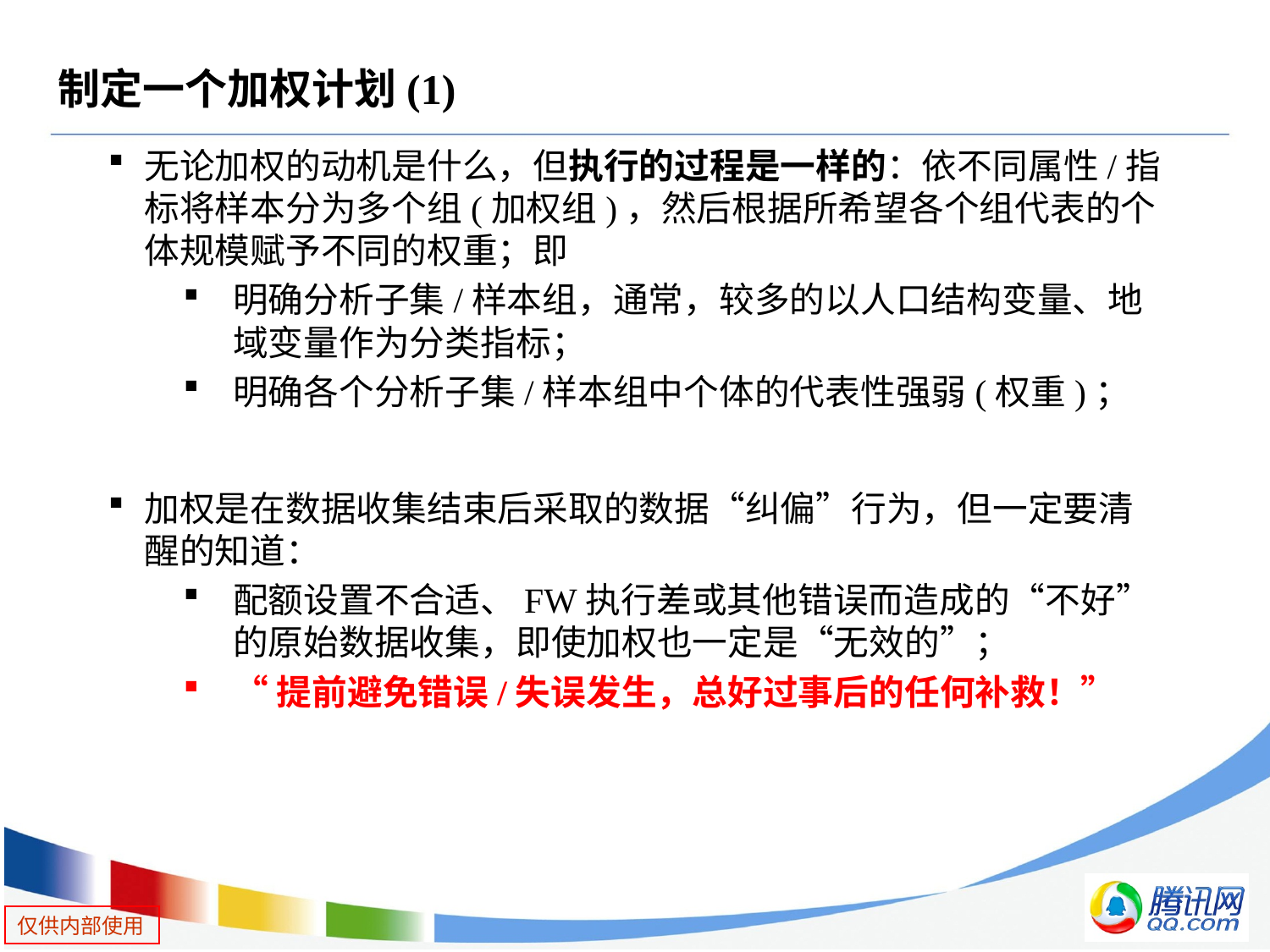

# 制定一个加权计划(1)
无论加权的动机是什么，但执行的过程是一样的：依不同属性/指标将样本分为多个组(加权组)，然后根据所希望各个组代表的个体规模赋予不同的权重；即
明确分析子集/样本组，通常，较多的以人口结构变量、地域变量作为分类指标；
明确各个分析子集/样本组中个体的代表性强弱(权重)；

加权是在数据收集结束后采取的数据“纠偏”行为，但一定要清醒的知道：
配额设置不合适、FW执行差或其他错误而造成的“不好”的原始数据收集，即使加权也一定是“无效的”；
“提前避免错误/失误发生，总好过事后的任何补救！”